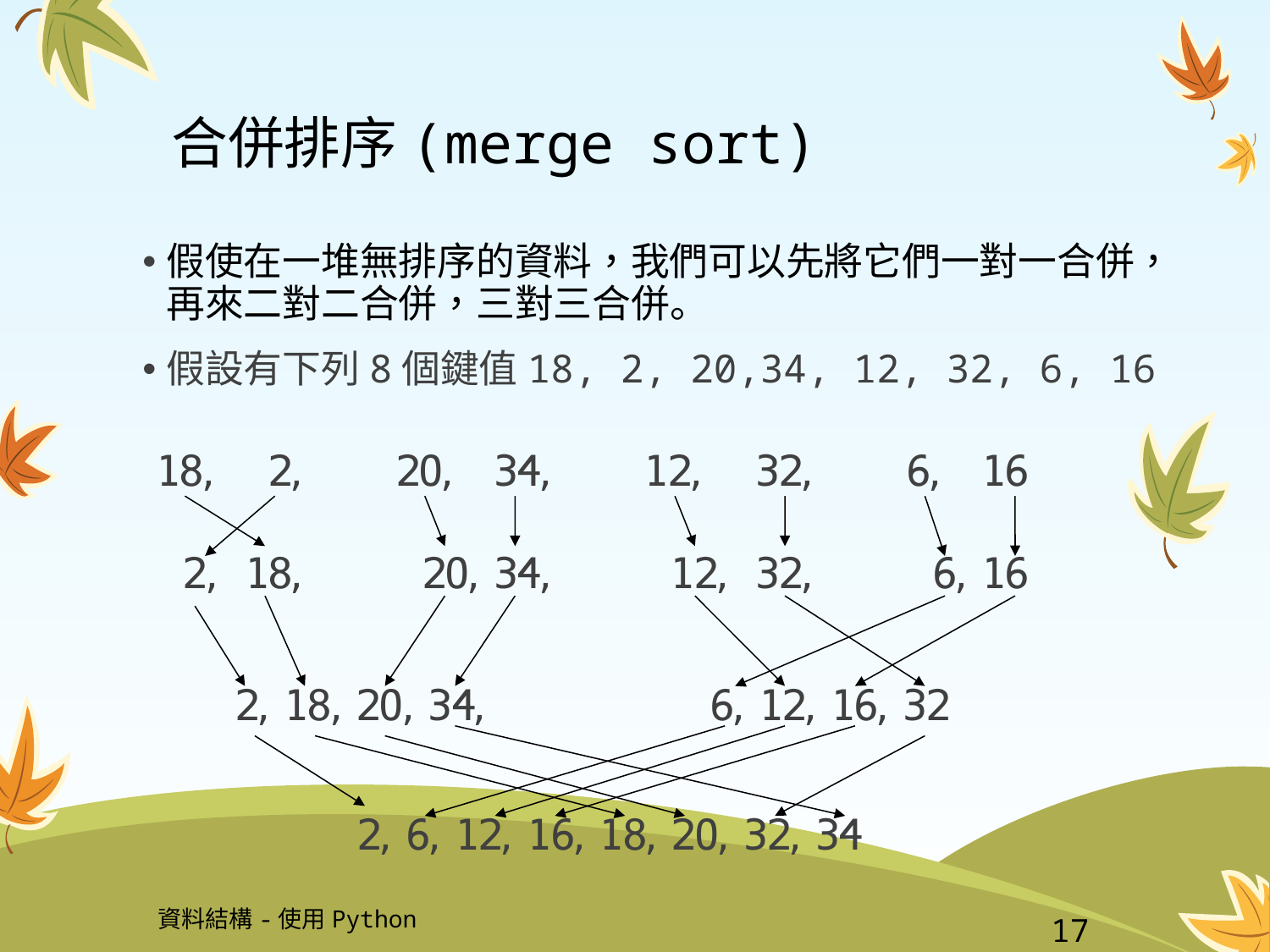

# 合併排序(merge sort)
假使在一堆無排序的資料，我們可以先將它們一對一合併，再來二對二合併，三對三合併。
假設有下列8個鍵值18, 2, 20,34, 12, 32, 6, 16
18,    2,       20,   34,       12,    32,       6,   16

  2,  18,         20, 34,         12,  32,         6, 16

      2, 18, 20, 34,                 6, 12, 16, 32

             2, 6, 12, 16, 18, 20, 32, 34
資料結構-使用Python
17